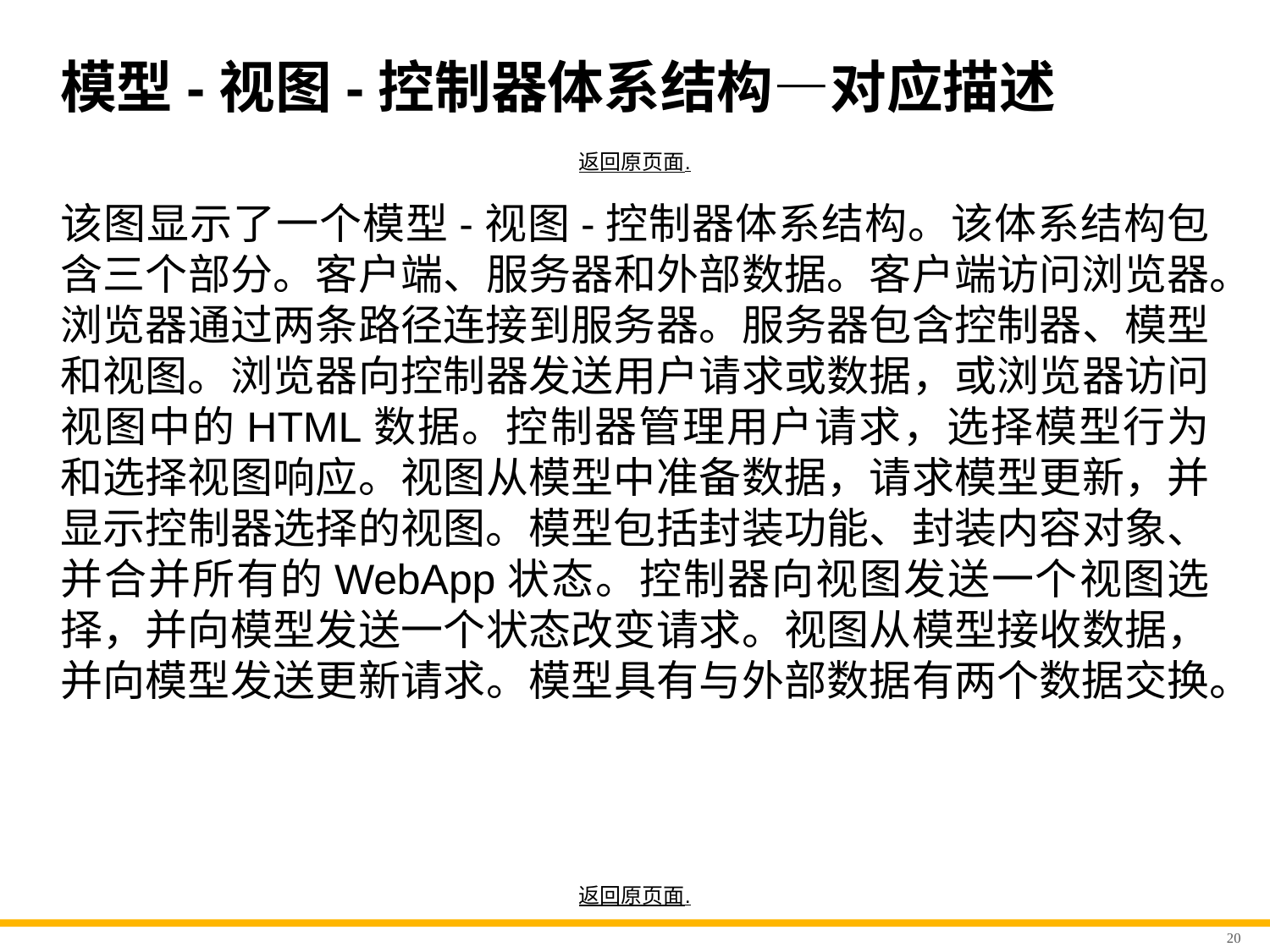

# 模型-视图-控制器体系结构—对应描述
返回原页面.
该图显示了一个模型-视图-控制器体系结构。该体系结构包含三个部分。客户端、服务器和外部数据。客户端访问浏览器。浏览器通过两条路径连接到服务器。服务器包含控制器、模型和视图。浏览器向控制器发送用户请求或数据，或浏览器访问视图中的HTML数据。控制器管理用户请求，选择模型行为和选择视图响应。视图从模型中准备数据，请求模型更新，并显示控制器选择的视图。模型包括封装功能、封装内容对象、并合并所有的WebApp状态。控制器向视图发送一个视图选择，并向模型发送一个状态改变请求。视图从模型接收数据，并向模型发送更新请求。模型具有与外部数据有两个数据交换。
返回原页面.
20